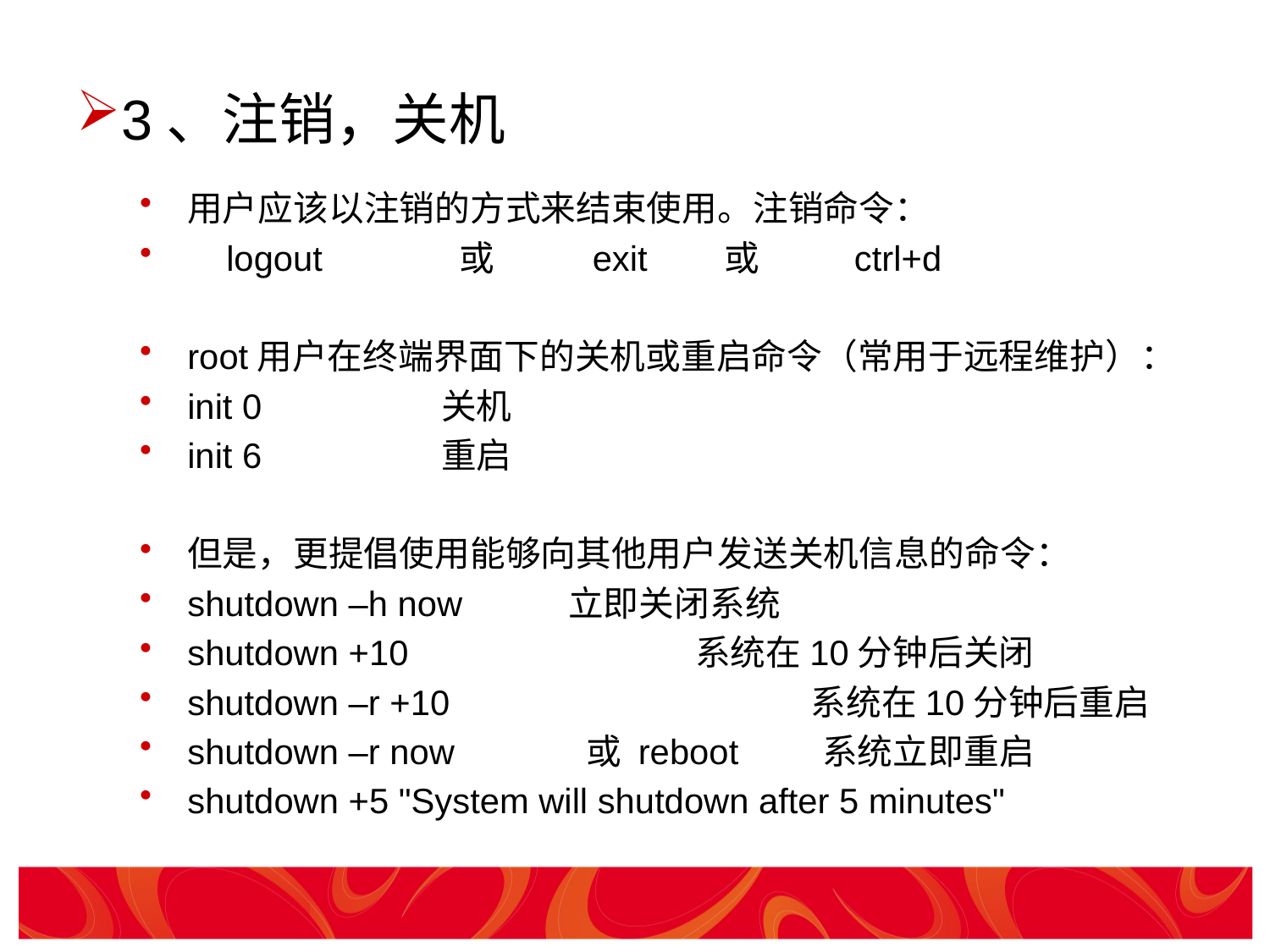

# 3、注销，关机
用户应该以注销的方式来结束使用。注销命令：
    logout	 或	  exit       或	   ctrl+d

root用户在终端界面下的关机或重启命令（常用于远程维护）：
init 0		关机
init 6		重启

但是，更提倡使用能够向其他用户发送关机信息的命令：
shutdown –h now	立即关闭系统
shutdown +10			系统在10分钟后关闭
shutdown –r +10		           系统在10分钟后重启
shutdown –r now	 或 reboot	系统立即重启
shutdown +5 "System will shutdown after 5 minutes"